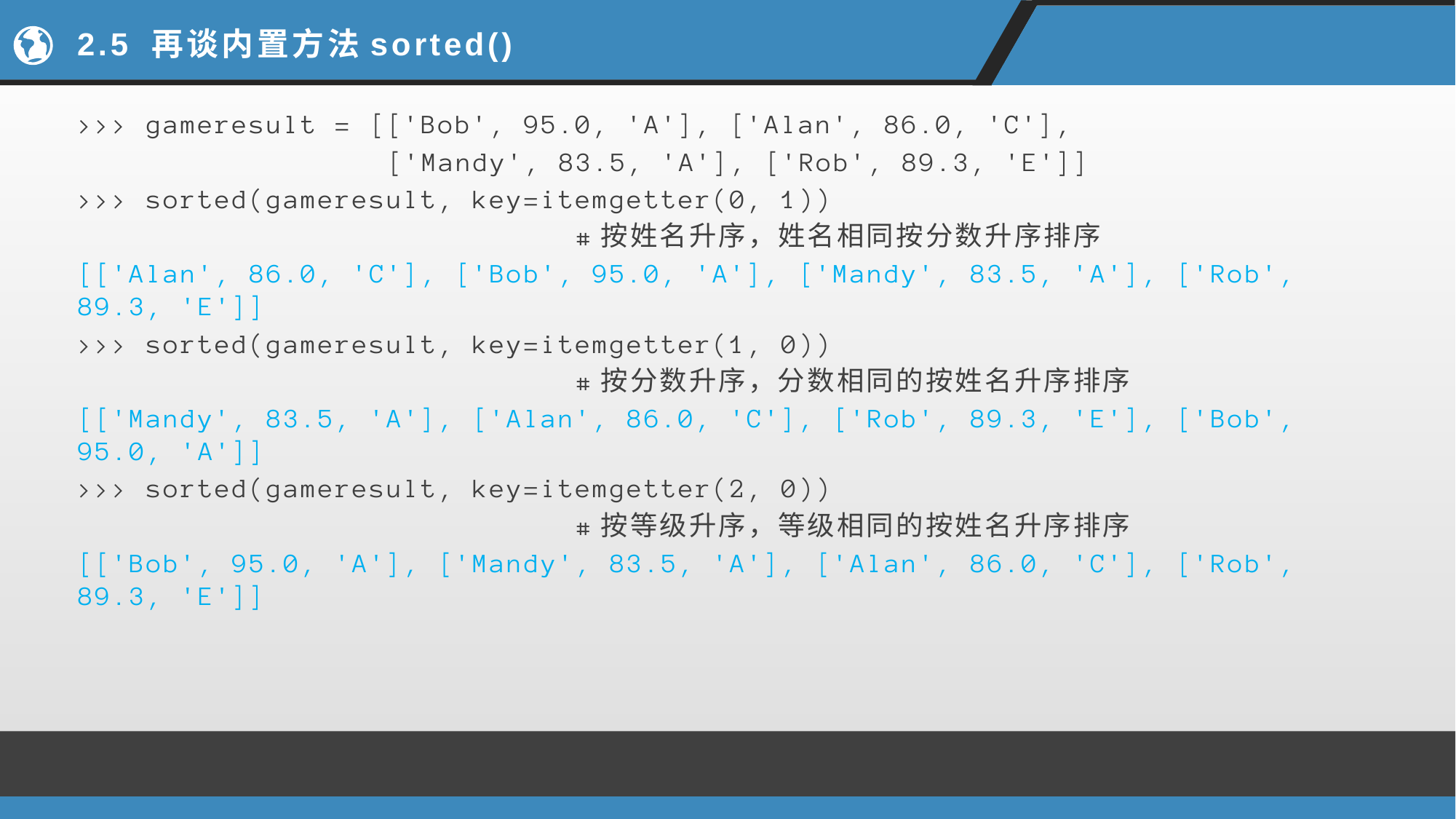

# 2.5 再谈内置方法sorted()

>>> gameresult = [['Bob', 95.0, 'A'], ['Alan', 86.0, 'C'],
                  ['Mandy', 83.5, 'A'], ['Rob', 89.3, 'E']]
>>> sorted(gameresult, key=itemgetter(0, 1))
                             #按姓名升序，姓名相同按分数升序排序
[['Alan', 86.0, 'C'], ['Bob', 95.0, 'A'], ['Mandy', 83.5, 'A'], ['Rob', 89.3, 'E']]
>>> sorted(gameresult, key=itemgetter(1, 0))
                             #按分数升序，分数相同的按姓名升序排序
[['Mandy', 83.5, 'A'], ['Alan', 86.0, 'C'], ['Rob', 89.3, 'E'], ['Bob', 95.0, 'A']]
>>> sorted(gameresult, key=itemgetter(2, 0))
                             #按等级升序，等级相同的按姓名升序排序
[['Bob', 95.0, 'A'], ['Mandy', 83.5, 'A'], ['Alan', 86.0, 'C'], ['Rob', 89.3, 'E']]